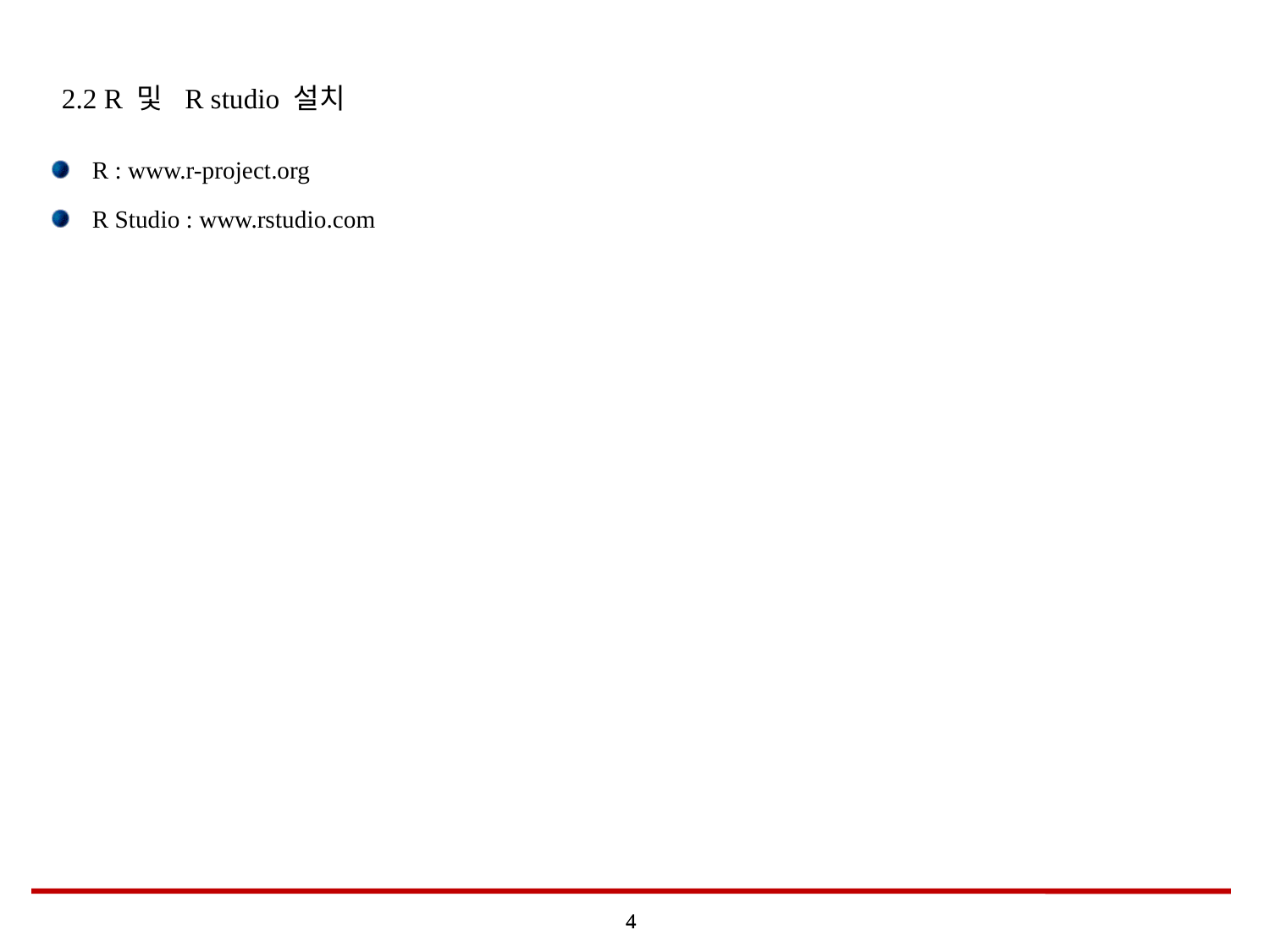

# 2.2 R 및  R studio 설치
R : www.r-project.org
R Studio : www.rstudio.com